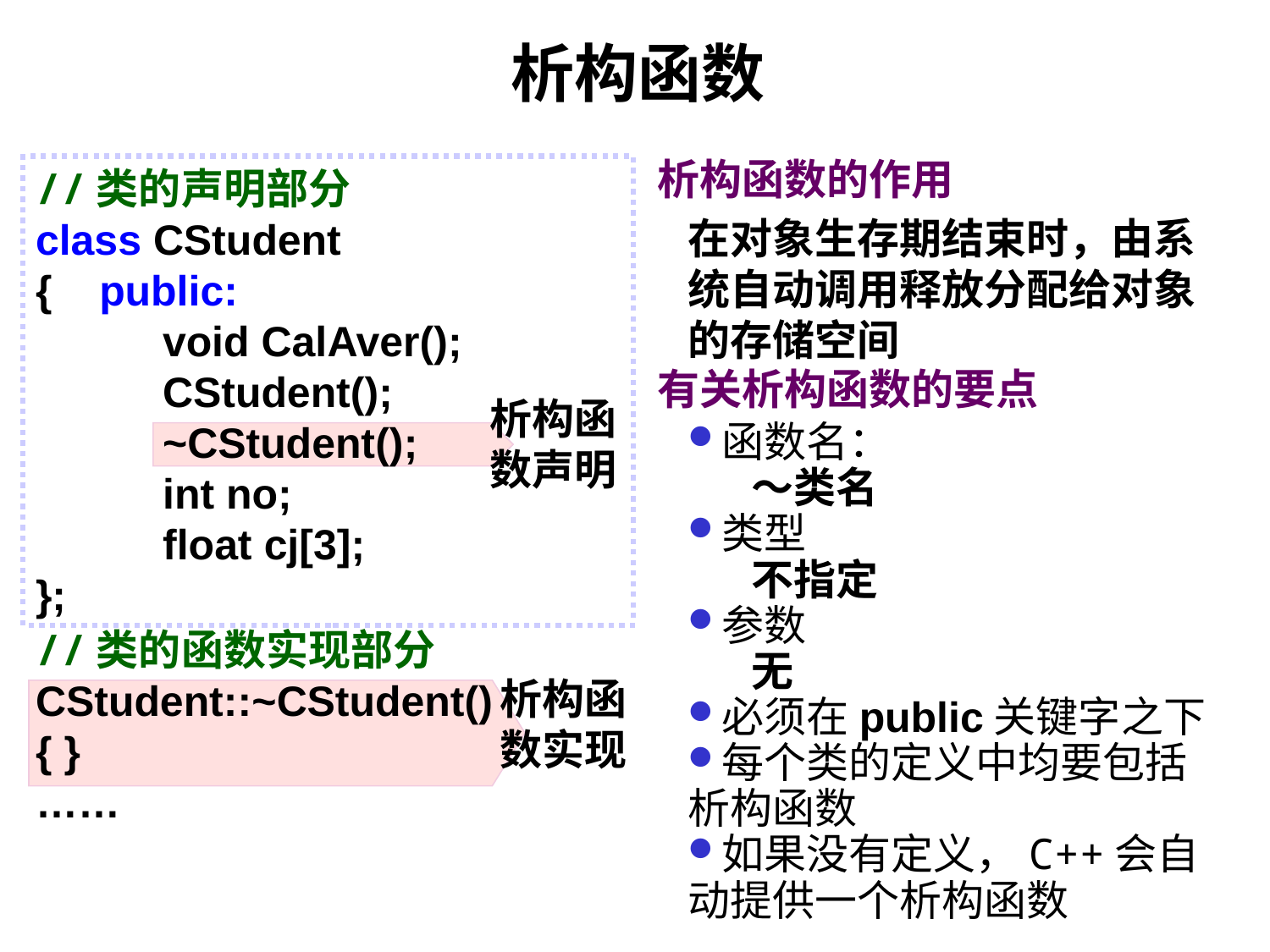

# 析构函数
析构函数的作用
//类的声明部分
class CStudent
{    public:
	void CalAver();
	CStudent();
	~CStudent();
  	int no;
	float cj[3];
};
在对象生存期结束时，由系统自动调用释放分配给对象的存储空间
有关析构函数的要点
析构函数声明
函数名：
～类名
类型
不指定
参数
无
必须在public关键字之下
每个类的定义中均要包括析构函数
如果没有定义，C++会自动提供一个析构函数

//类的函数实现部分
CStudent::~CStudent()
{ }
……
析构函数实现